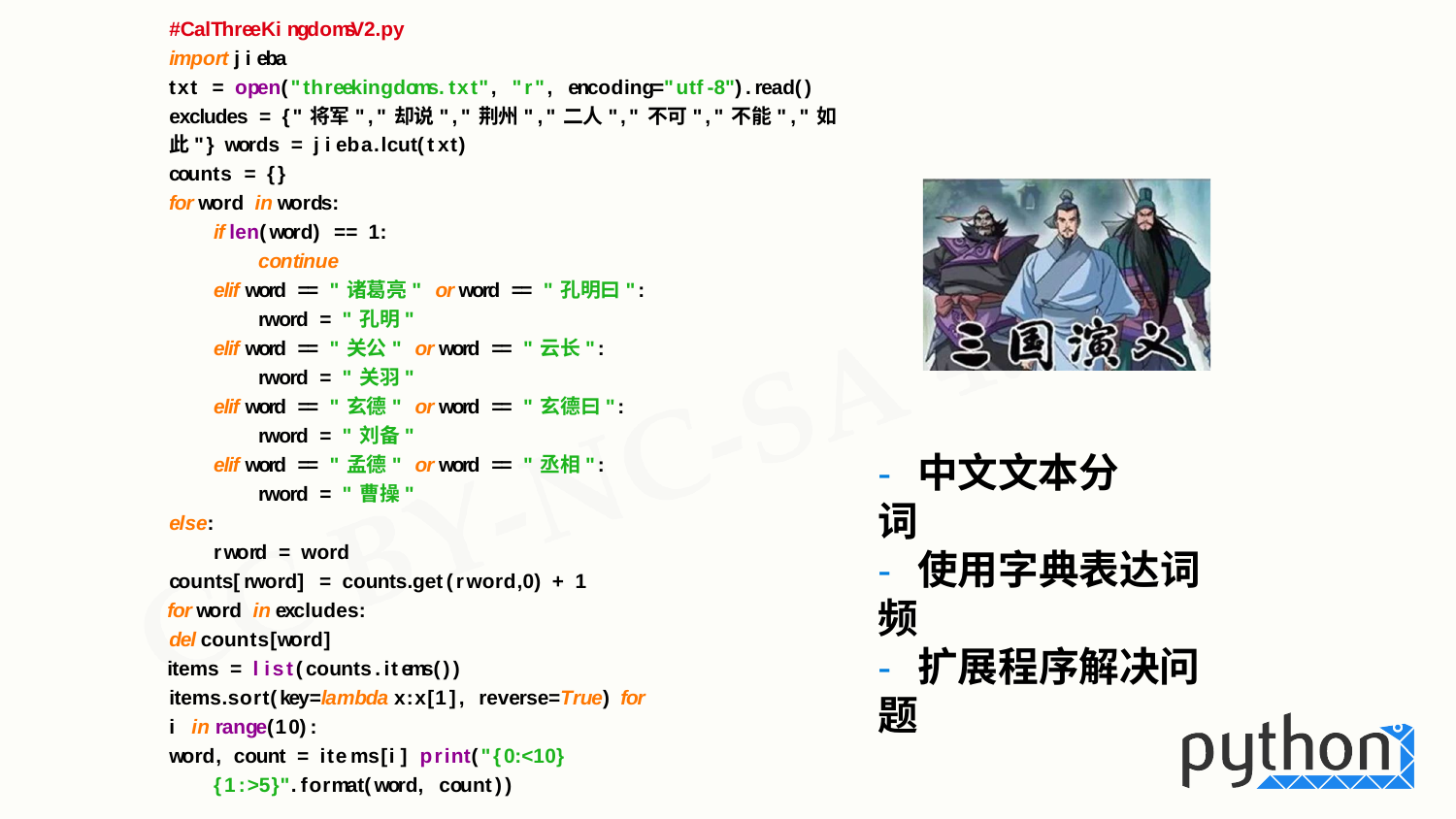

#CalThreeKingdomsV2.py
import jieba
txt  =  open("threekingdoms.txt",  "r",  encoding="utf-8").read() excludes  =  {"将军","却说","荆州","二人","不可","不能","如此"} words  =  jieba.lcut(txt)
counts  =  {}
for word  in words:
if len(word)  ==  1:
continue
elif word  ==  "诸葛亮"  or word  ==  "孔明曰": rword  =  "孔明"
elif word  ==  "关公"  or word  ==  "云长": rword  =  "关羽"
elif word  ==  "玄德"  or word  ==  "玄德曰": rword  =  "刘备"
elif word  ==  "孟德"  or word  ==  "丞相": rword  =  "曹操"
else:
rword  =  word
counts[rword]  =  counts.get(rword,0)  +  1
for word  in excludes:
del counts[word]
items  =  list(counts.items()) items.sort(key=lambda x:x[1],  reverse=True) for i  in range(10):
word,  count  =  items[i] print("{0:<10}{1:>5}".format(word,  count))

- 中文文本分词

- 使用字典表达词频
- 扩展程序解决问题